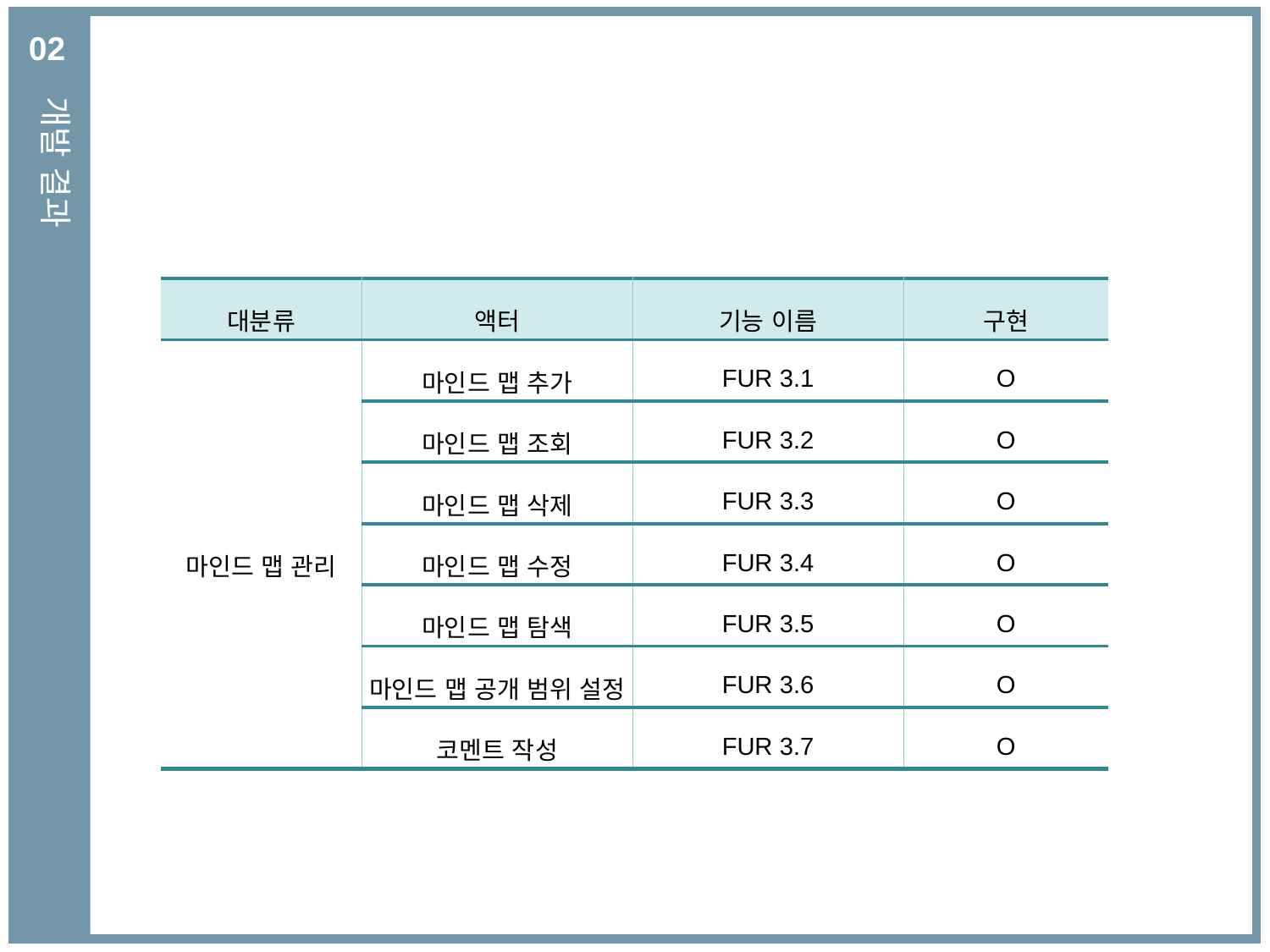

02
개발 결과
| 대분류 | 액터 | 기능 이름 | 구현 |
| --- | --- | --- | --- |
| 마인드 맵 관리 | 마인드 맵 추가 | FUR 3.1 | O |
|  | 마인드 맵 조회 | FUR 3.2 | O |
|  | 마인드 맵 삭제 | FUR 3.3 | O |
|  | 마인드 맵 수정 | FUR 3.4 | O |
|  | 마인드 맵 탐색 | FUR 3.5 | O |
|  | 마인드 맵 공개 범위 설정 | FUR 3.6 | O |
|  | 코멘트 작성 | FUR 3.7 | O |